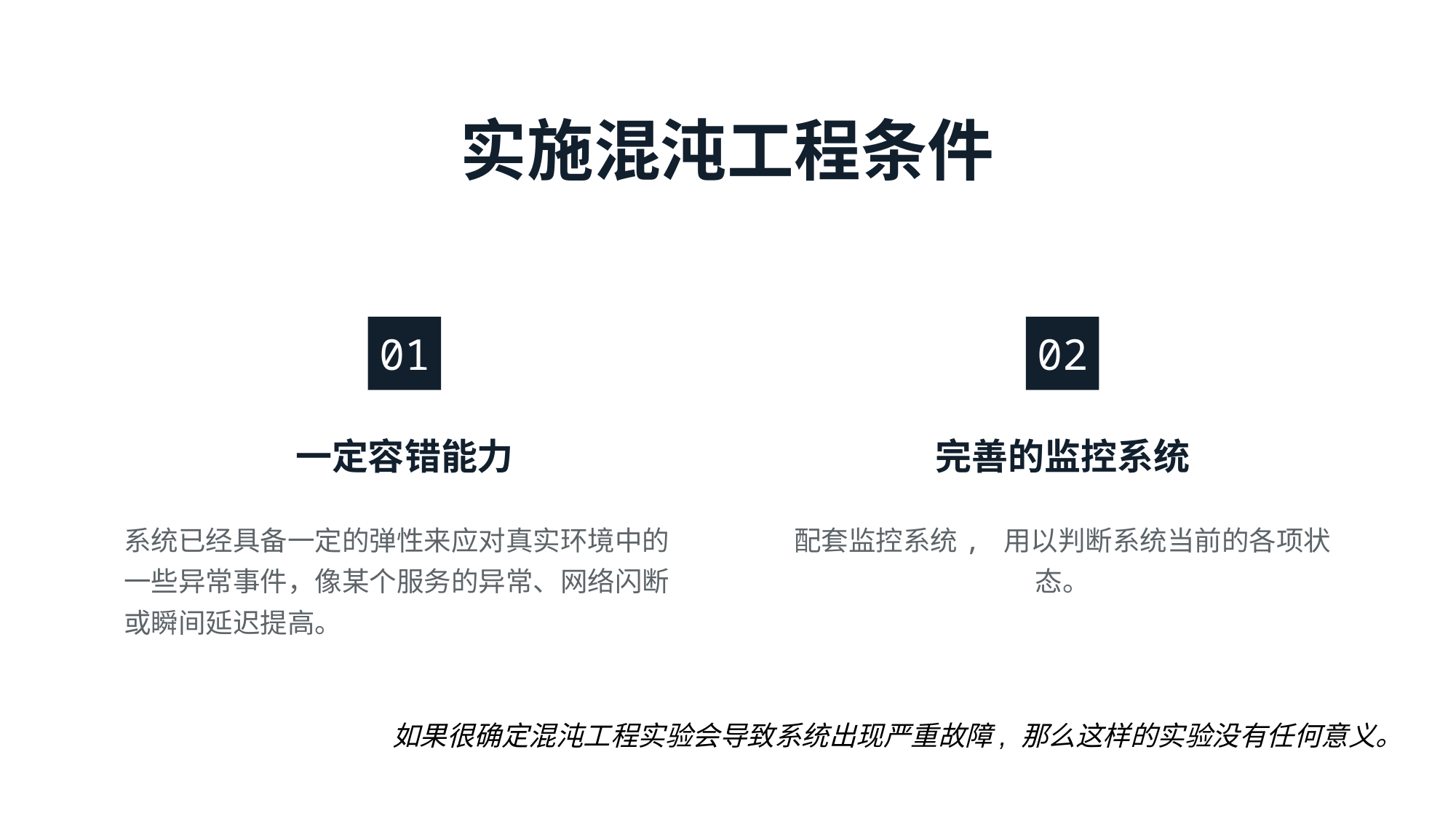

实施混沌工程条件
01
02
一定容错能力
完善的监控系统
系统已经具备一定的弹性来应对真实环境中的一些异常事件，像某个服务的异常、网络闪断或瞬间延迟提高。
配套监控系统, 用以判断系统当前的各项状态。
如果很确定混沌工程实验会导致系统出现严重故障, 那么这样的实验没有任何意义。